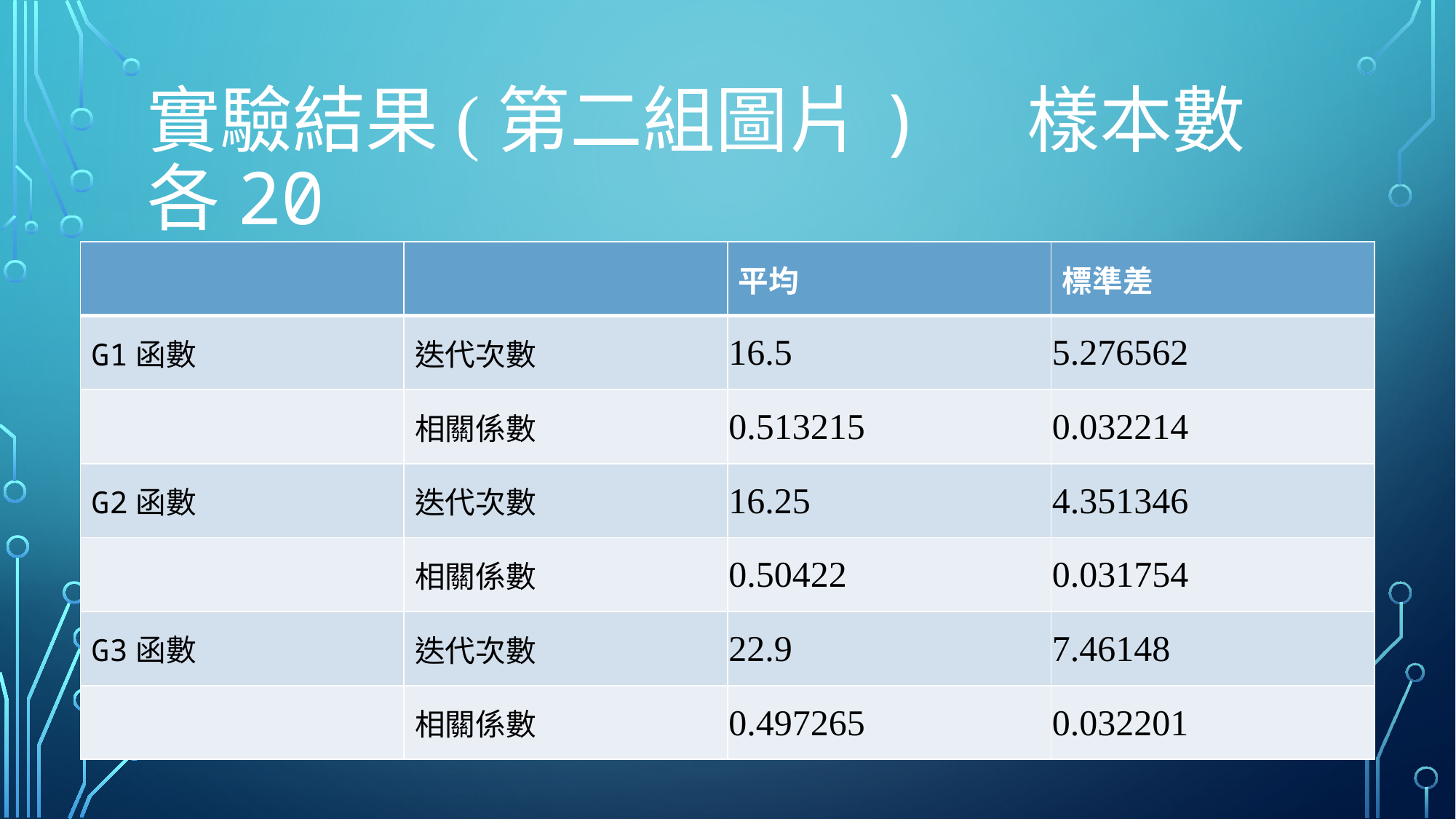

# 實驗結果(第二組圖片)  樣本數各20
|  |  | 平均 | 標準差 |
| --- | --- | --- | --- |
| G1函數 | 迭代次數 | 16.5 | 5.276562 |
|  | 相關係數 | 0.513215 | 0.032214 |
| G2函數 | 迭代次數 | 16.25 | 4.351346 |
|  | 相關係數 | 0.50422 | 0.031754 |
| G3函數 | 迭代次數 | 22.9 | 7.46148 |
|  | 相關係數 | 0.497265 | 0.032201 |